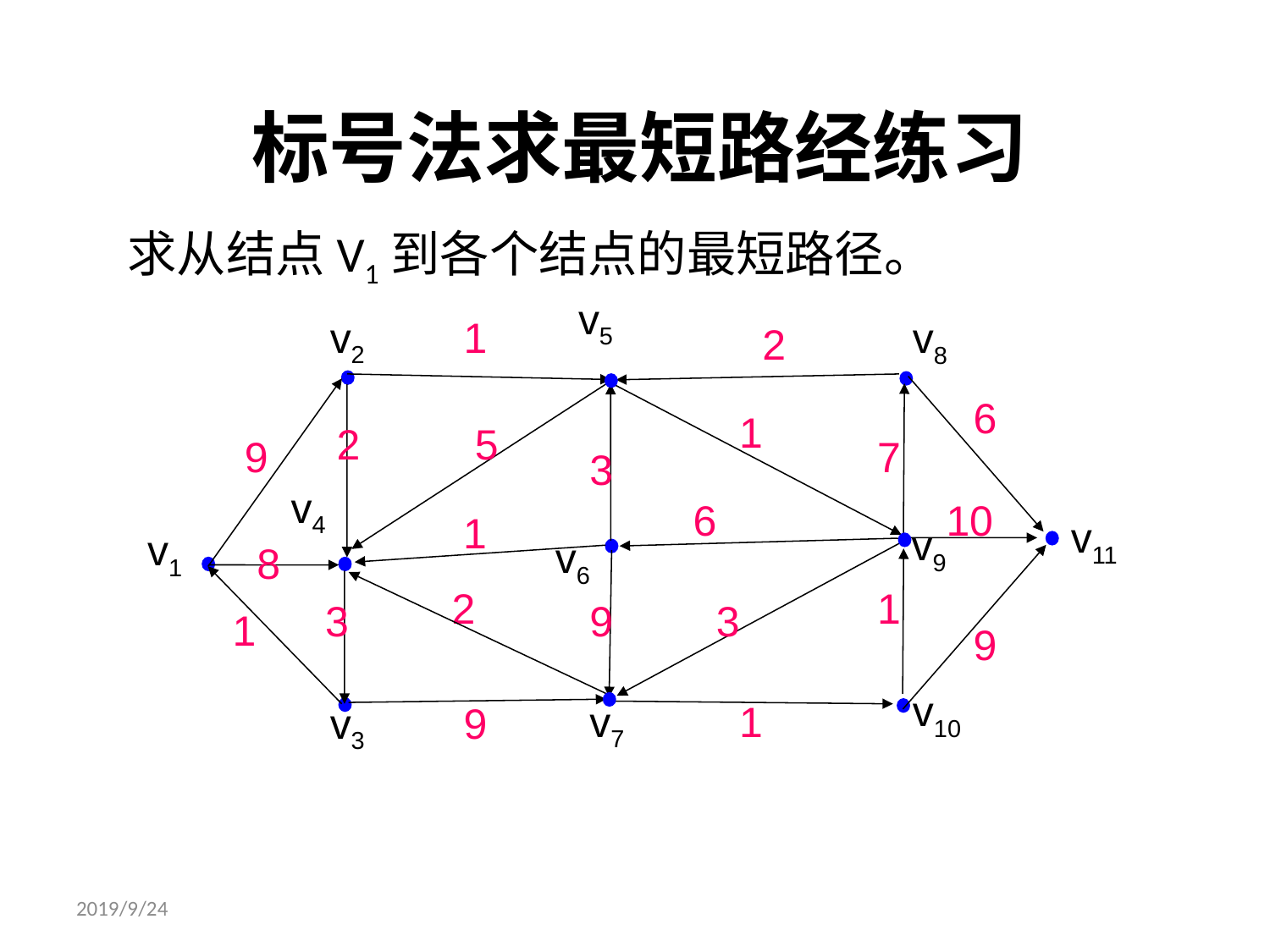

标号法求最短路经练习
求从结点V1到各个结点的最短路径。
v5
v2
1
v8
2

6
1
2
5
9
7
3
v4
6
10
1
v11
v9
v1
v6
8

2
1
3
9
3
1
9
v10
v7
1
v3
9

2019/9/24